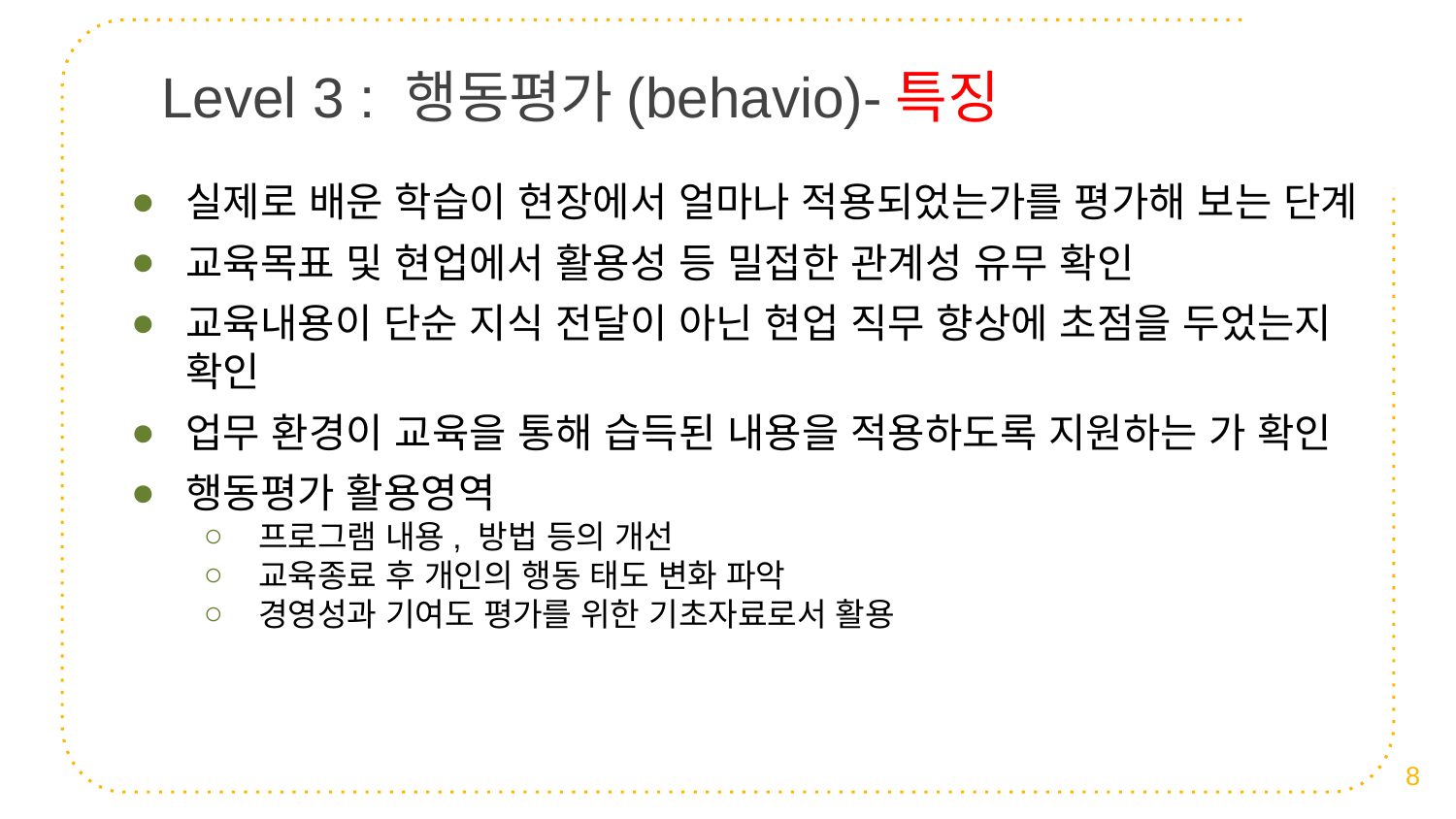

# Level 3 : 행동평가(behavio)-특징
실제로 배운 학습이 현장에서 얼마나 적용되었는가를 평가해 보는 단계
교육목표 및 현업에서 활용성 등 밀접한 관계성 유무 확인
교육내용이 단순 지식 전달이 아닌 현업 직무 향상에 초점을 두었는지 확인
업무 환경이 교육을 통해 습득된 내용을 적용하도록 지원하는 가 확인
행동평가 활용영역
프로그램 내용, 방법 등의 개선
교육종료 후 개인의 행동 태도 변화 파악
경영성과 기여도 평가를 위한 기초자료로서 활용

8